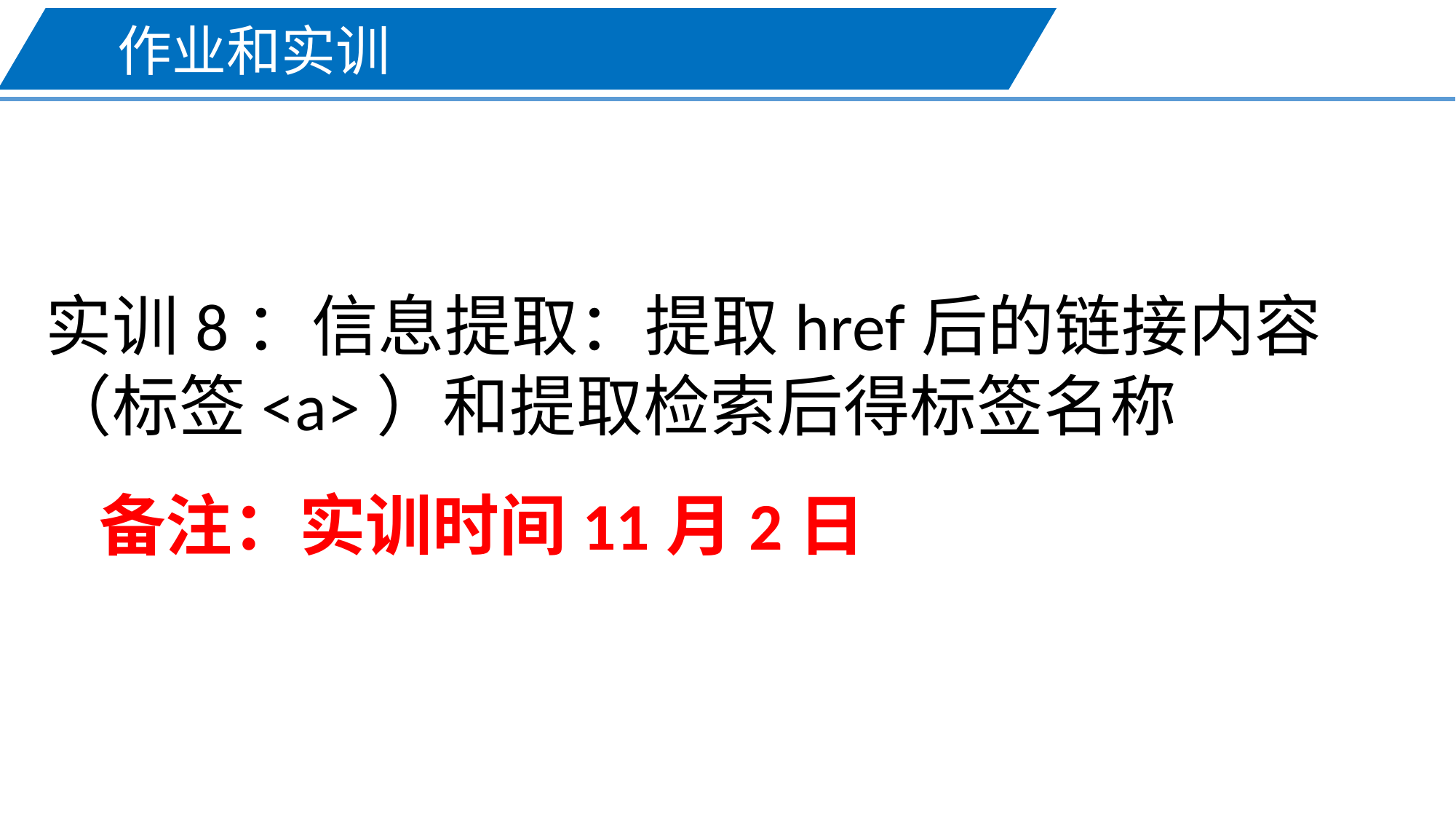

作业和实训
实训8：信息提取：提取href后的链接内容（标签<a>）和提取检索后得标签名称
备注：实训时间11月2日